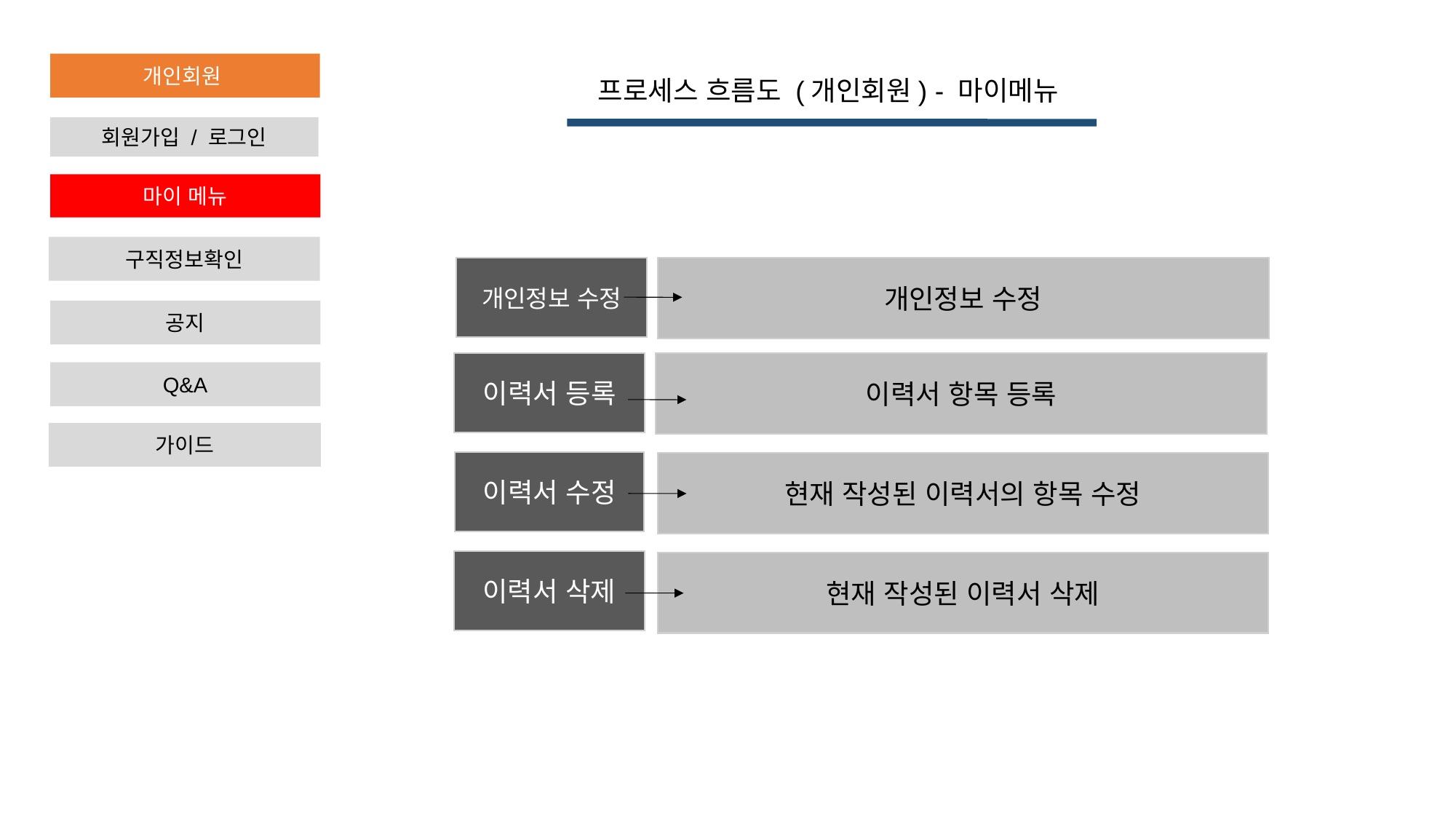

개인회원
프로세스 흐름도 (개인회원) - 마이메뉴
회원가입 / 로그인
마이 메뉴
구직정보확인
개인정보 수정
개인정보 수정
공지
이력서 항목 등록
이력서 등록
Q&A
가이드
이력서 수정
현재 작성된 이력서의 항목 수정
이력서 삭제
현재 작성된 이력서 삭제